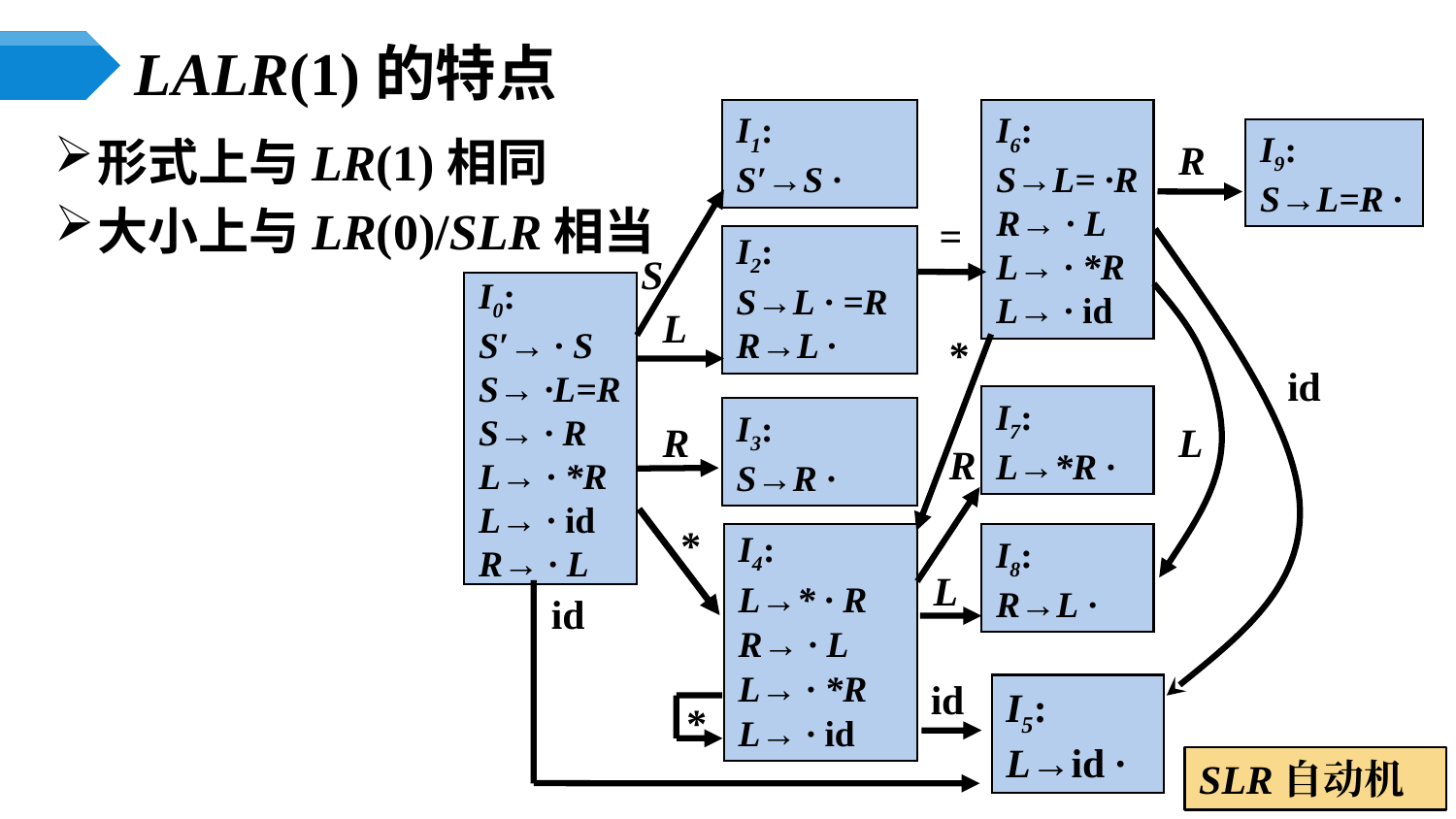

# LALR(1)的特点
I1:
S′→S ·
I6:
S→L= ·R R→ · L L→ · *R L→ · id
I9:
S→L=R ·
R

=
I2:
S→L · =R
R→L ·

S

I0:
S′→ · S
S→ ·L=R
S→ · R
L→ · *R
L→ · id
R→ · L

L
*

id

I7:
L→*R ·
I3:
S→R ·
R
L
R

*
I4:
L→* · R
R→ · L L→ · *R L→ · id
I8:
R→L ·
L

id

id
I5:
L→id ·
*

形式上与LR(1)相同
大小上与LR(0)/SLR相当

SLR自动机